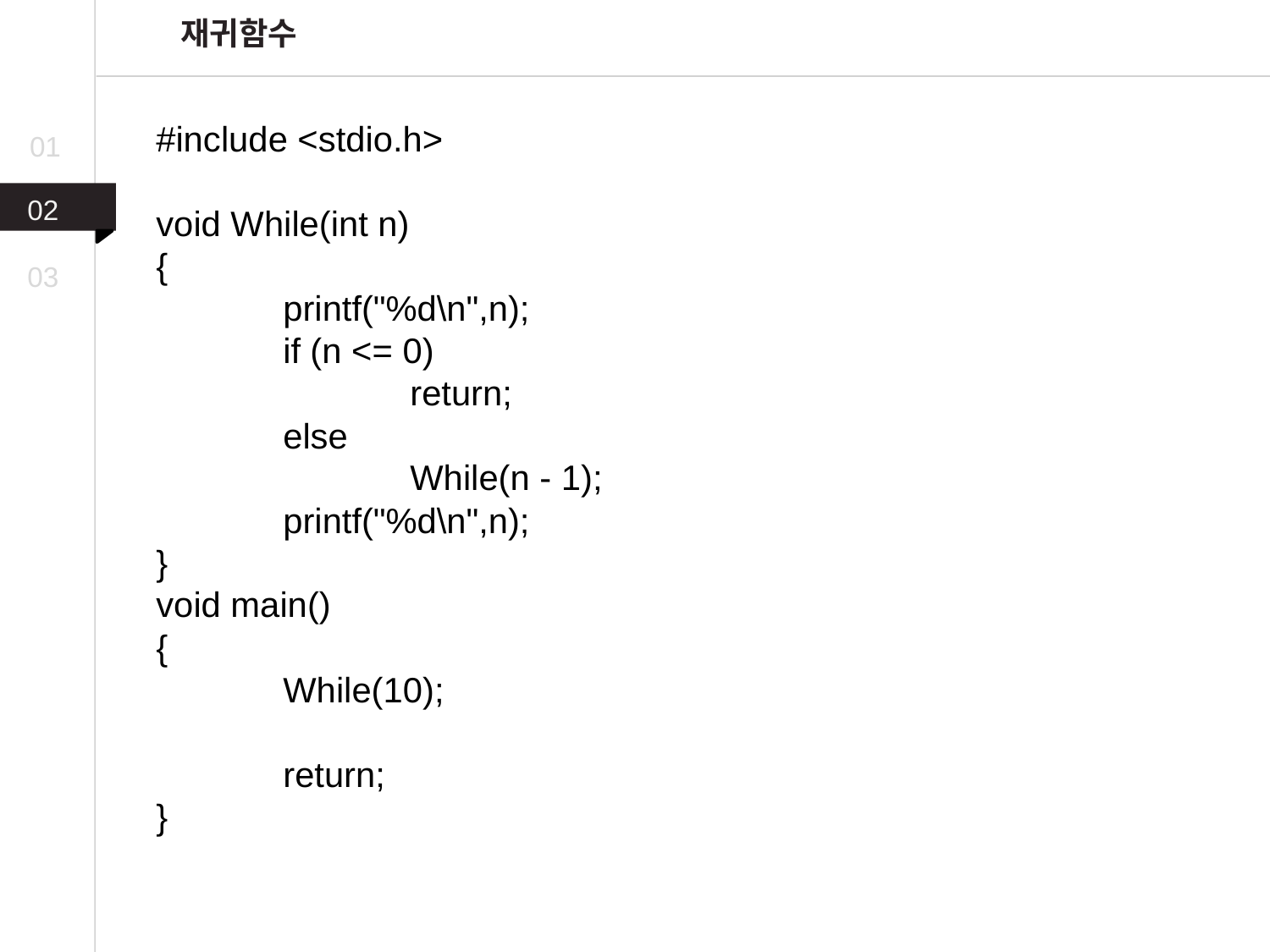

재귀함수
#include <stdio.h>

void While(int n)
{
	printf("%d\n",n);
	if (n <= 0)
		return;
	else
		While(n - 1);
	printf("%d\n",n);
}
void main()
{
	While(10);

	return;
}
01

02

03